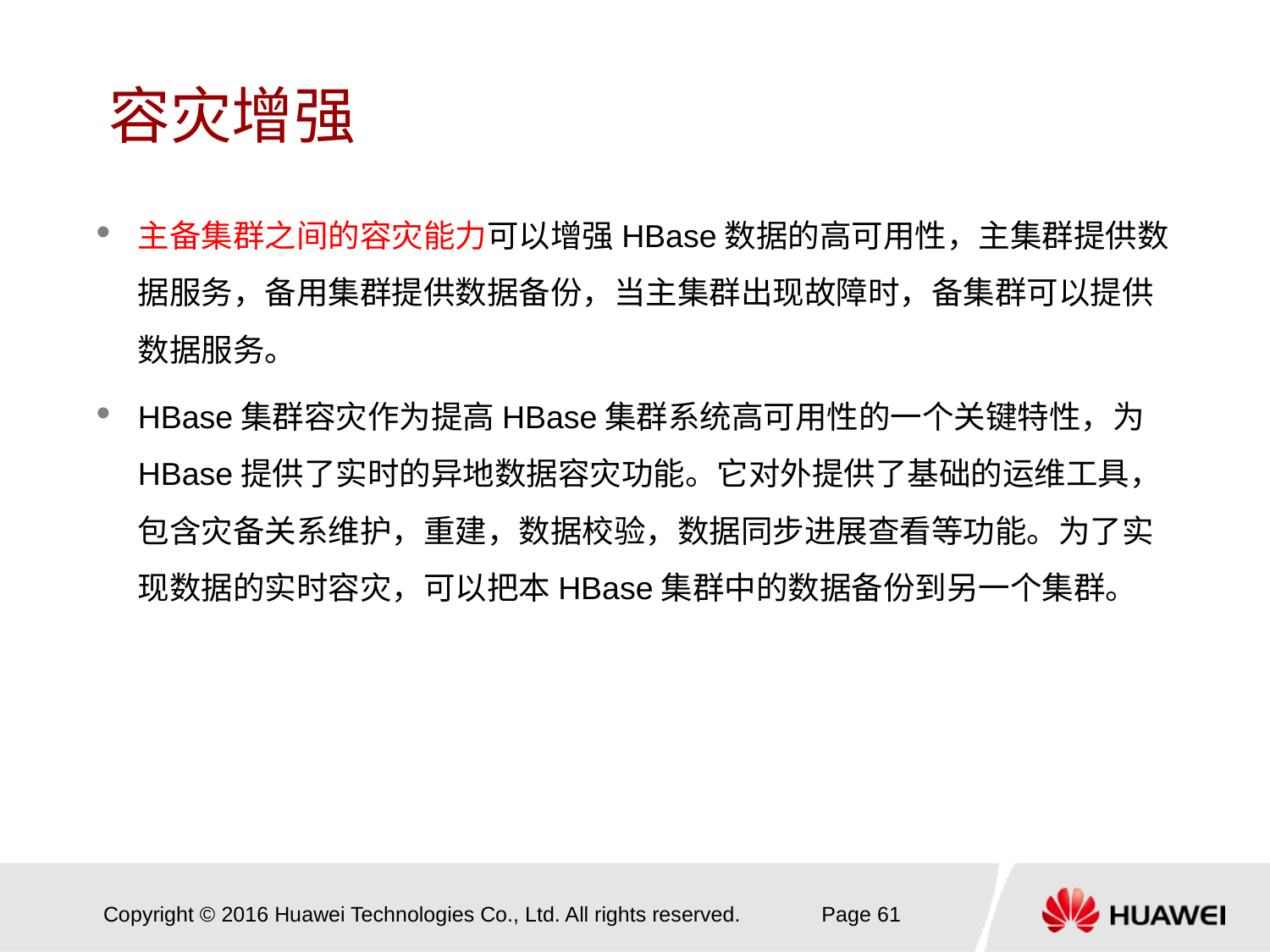

# 容灾增强
主备集群之间的容灾能力可以增强HBase数据的高可用性，主集群提供数据服务，备用集群提供数据备份，当主集群出现故障时，备集群可以提供数据服务。
HBase集群容灾作为提高HBase集群系统高可用性的一个关键特性，为HBase提供了实时的异地数据容灾功能。它对外提供了基础的运维工具，包含灾备关系维护，重建，数据校验，数据同步进展查看等功能。为了实现数据的实时容灾，可以把本HBase集群中的数据备份到另一个集群。